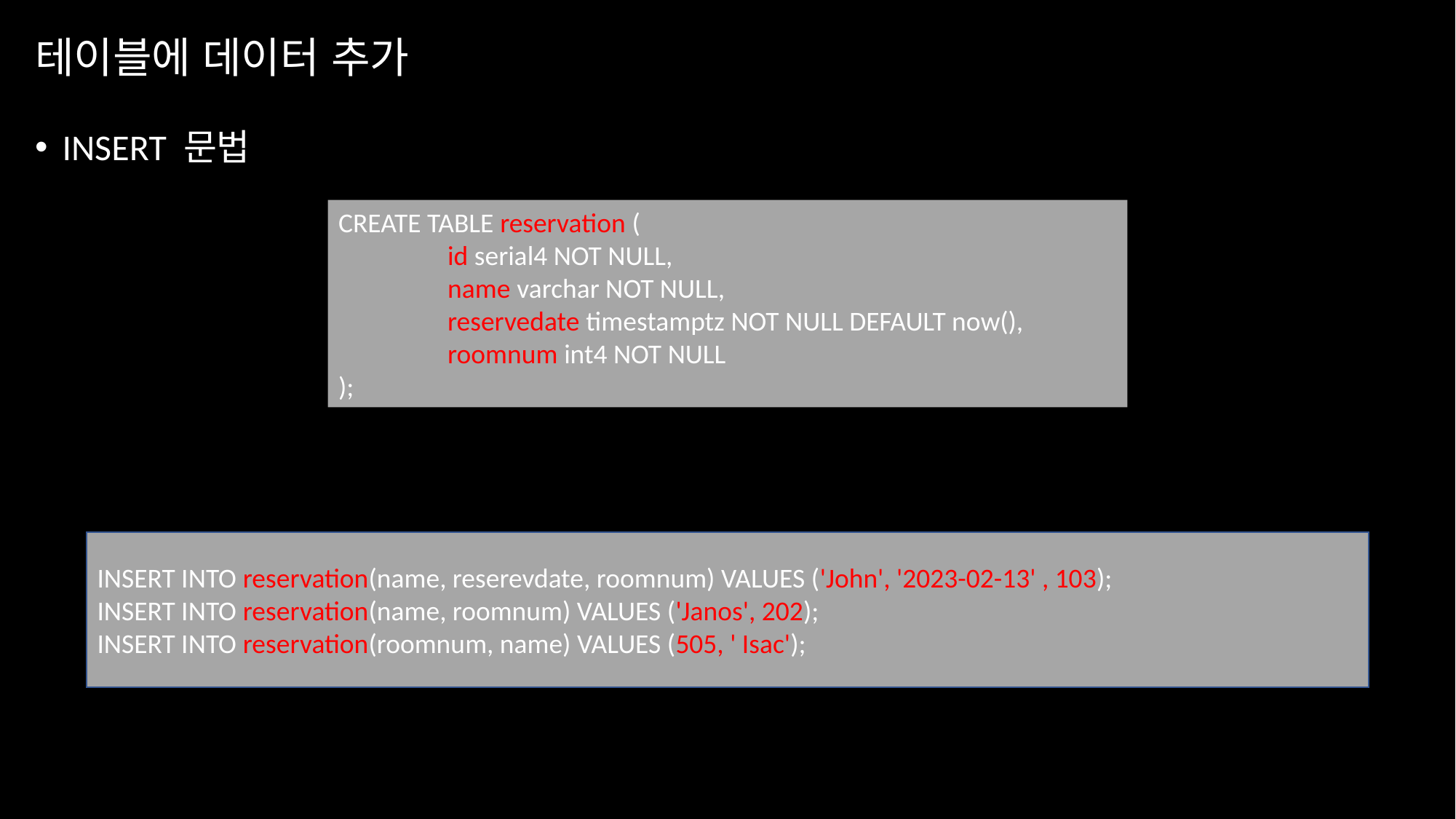

# 테이블에 데이터 추가
INSERT 문법
CREATE TABLE reservation (
	id serial4 NOT NULL,
	name varchar NOT NULL,
	reservedate timestamptz NOT NULL DEFAULT now(),
	roomnum int4 NOT NULL
);
INSERT INTO reservation(name, reserevdate, roomnum) VALUES ('John', '2023-02-13' , 103);
INSERT INTO reservation(name, roomnum) VALUES ('Janos', 202);
INSERT INTO reservation(roomnum, name) VALUES (505, ' Isac');